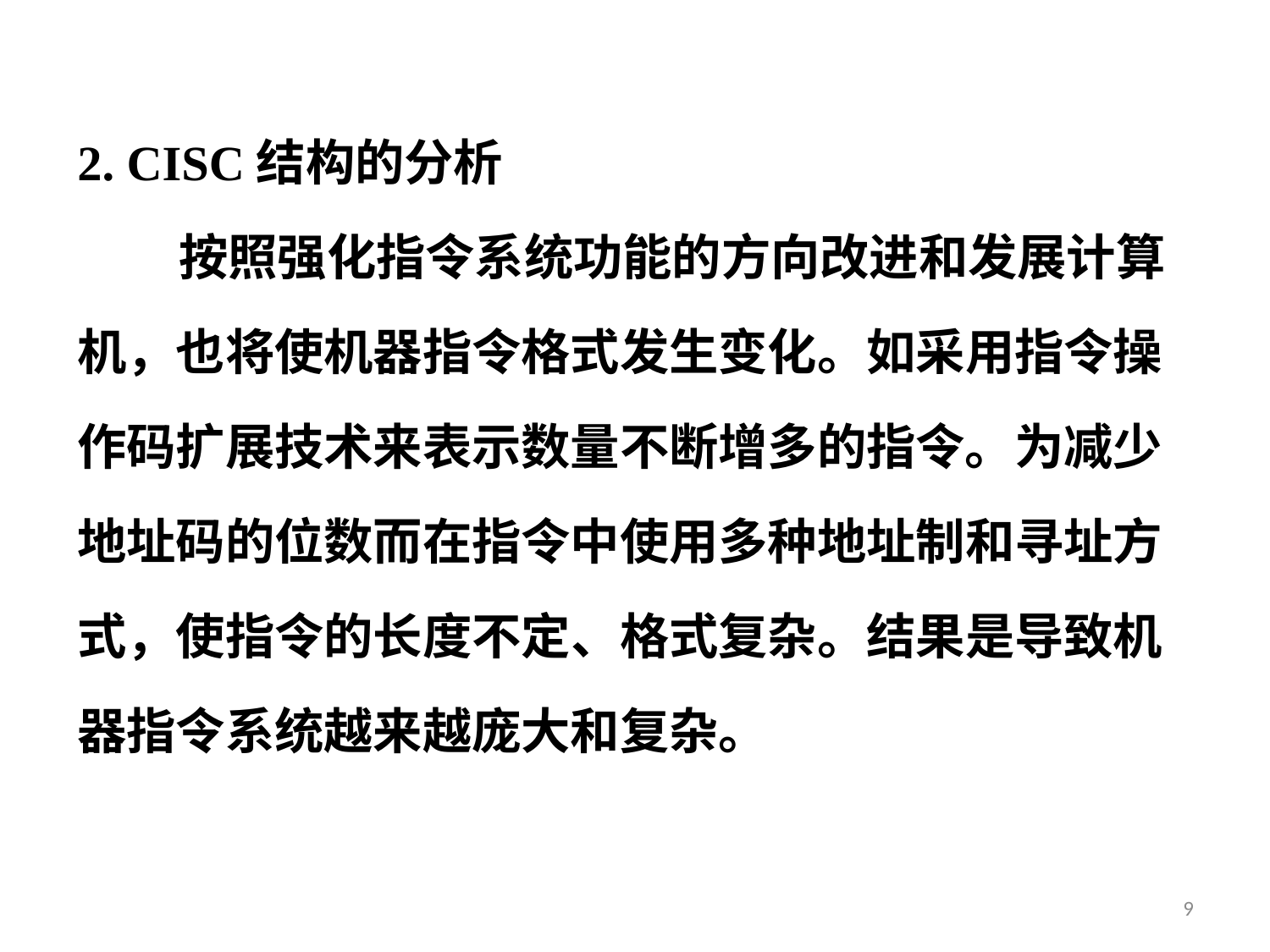

2. CISC结构的分析
        按照强化指令系统功能的方向改进和发展计算机，也将使机器指令格式发生变化。如采用指令操作码扩展技术来表示数量不断增多的指令。为减少地址码的位数而在指令中使用多种地址制和寻址方式，使指令的长度不定、格式复杂。结果是导致机器指令系统越来越庞大和复杂。
9